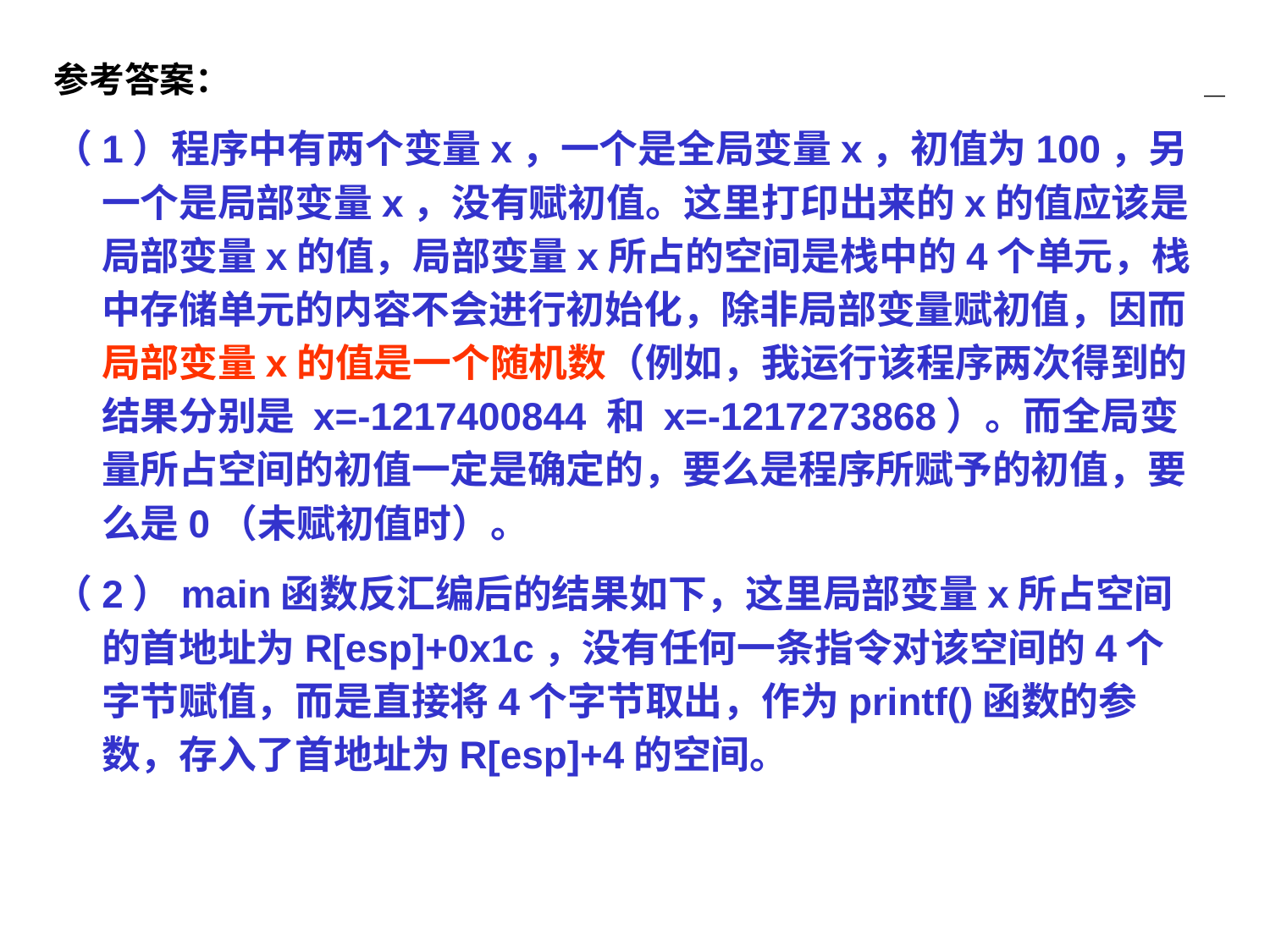

#
参考答案：
（1）程序中有两个变量x，一个是全局变量x，初值为100，另一个是局部变量x，没有赋初值。这里打印出来的x的值应该是局部变量x的值，局部变量x所占的空间是栈中的4个单元，栈中存储单元的内容不会进行初始化，除非局部变量赋初值，因而局部变量x的值是一个随机数（例如，我运行该程序两次得到的结果分别是 x=-1217400844 和 x=-1217273868）。而全局变量所占空间的初值一定是确定的，要么是程序所赋予的初值，要么是0（未赋初值时）。
（2）main函数反汇编后的结果如下，这里局部变量x所占空间的首地址为R[esp]+0x1c，没有任何一条指令对该空间的4个字节赋值，而是直接将4个字节取出，作为printf()函数的参数，存入了首地址为R[esp]+4的空间。